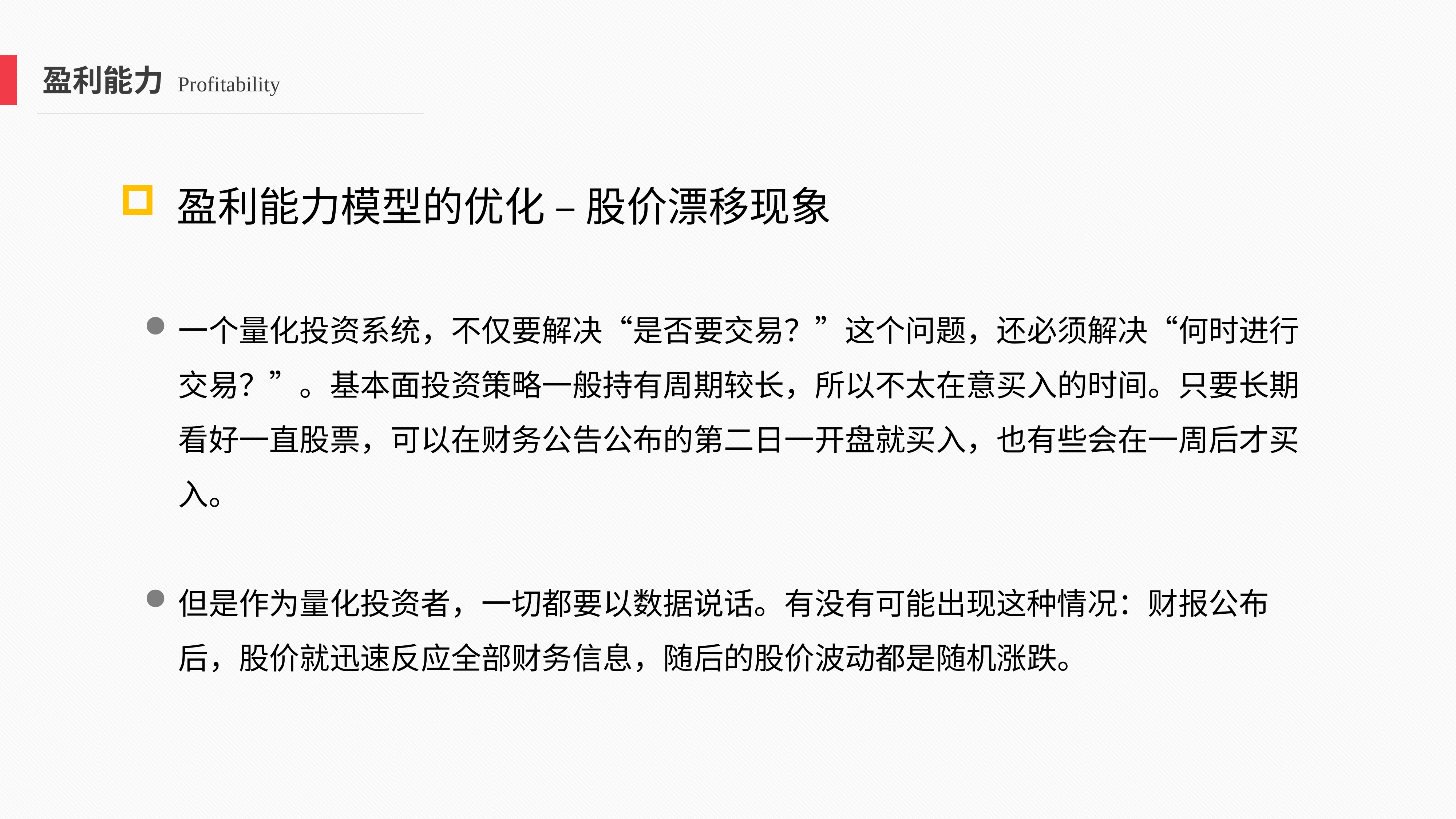

盈利能力 Profitability
 盈利能力模型的优化 – 股价漂移现象
一个量化投资系统，不仅要解决“是否要交易？”这个问题，还必须解决“何时进行交易？”。基本面投资策略一般持有周期较长，所以不太在意买入的时间。只要长期看好一直股票，可以在财务公告公布的第二日一开盘就买入，也有些会在一周后才买入。

但是作为量化投资者，一切都要以数据说话。有没有可能出现这种情况：财报公布后，股价就迅速反应全部财务信息，随后的股价波动都是随机涨跌。